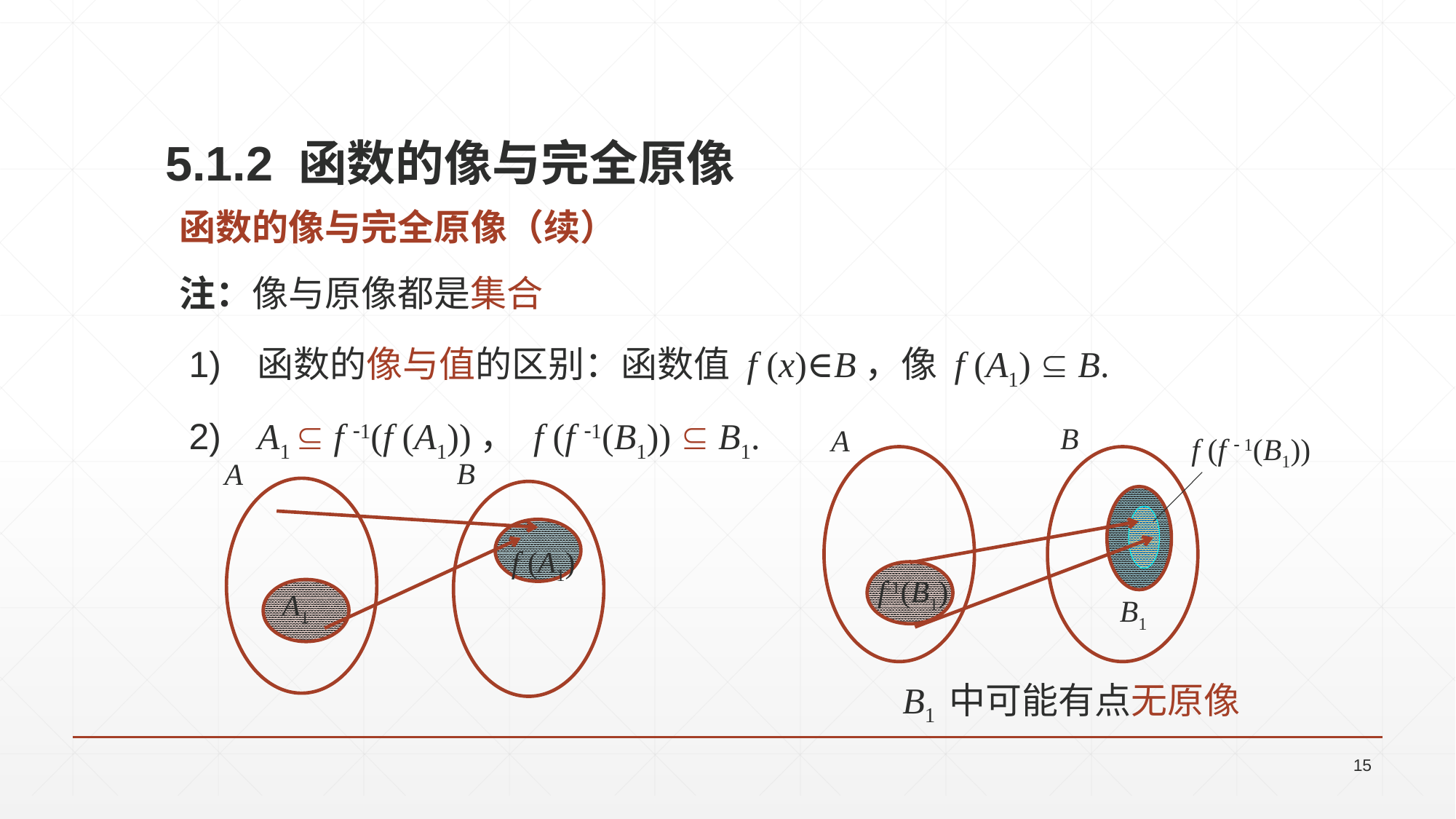

5.1.2 函数的像与完全原像
函数的像与完全原像（续）
注：像与原像都是集合
 1)   函数的像与值的区别：函数值 f (x)∈B，像 f (A1) ⊆ B.
 2)    A1 ⊆ f −1(f (A1))， f (f −1(B1)) ⊆ B1.

B
A
f (f − 1(B1))

f-1(B1)
B1
B
A

f (A1)

A1
B1 中可能有点无原像
15